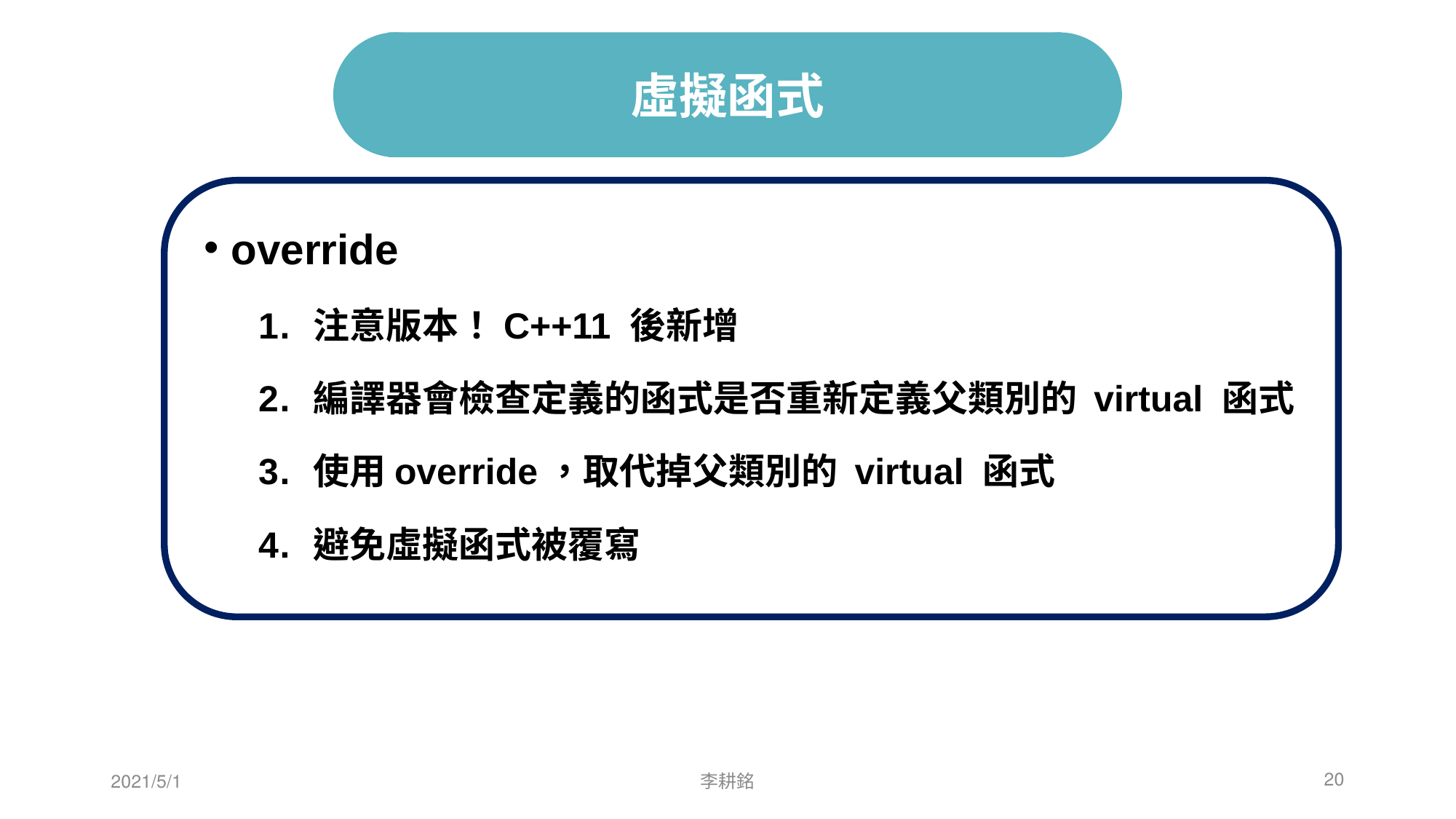

# 虛擬函式

override
注意版本！C++11 後新增
編譯器會檢查定義的函式是否重新定義父類別的 virtual 函式
使用override，取代掉父類別的 virtual 函式
避免虛擬函式被覆寫

2021/5/1
李耕銘
20